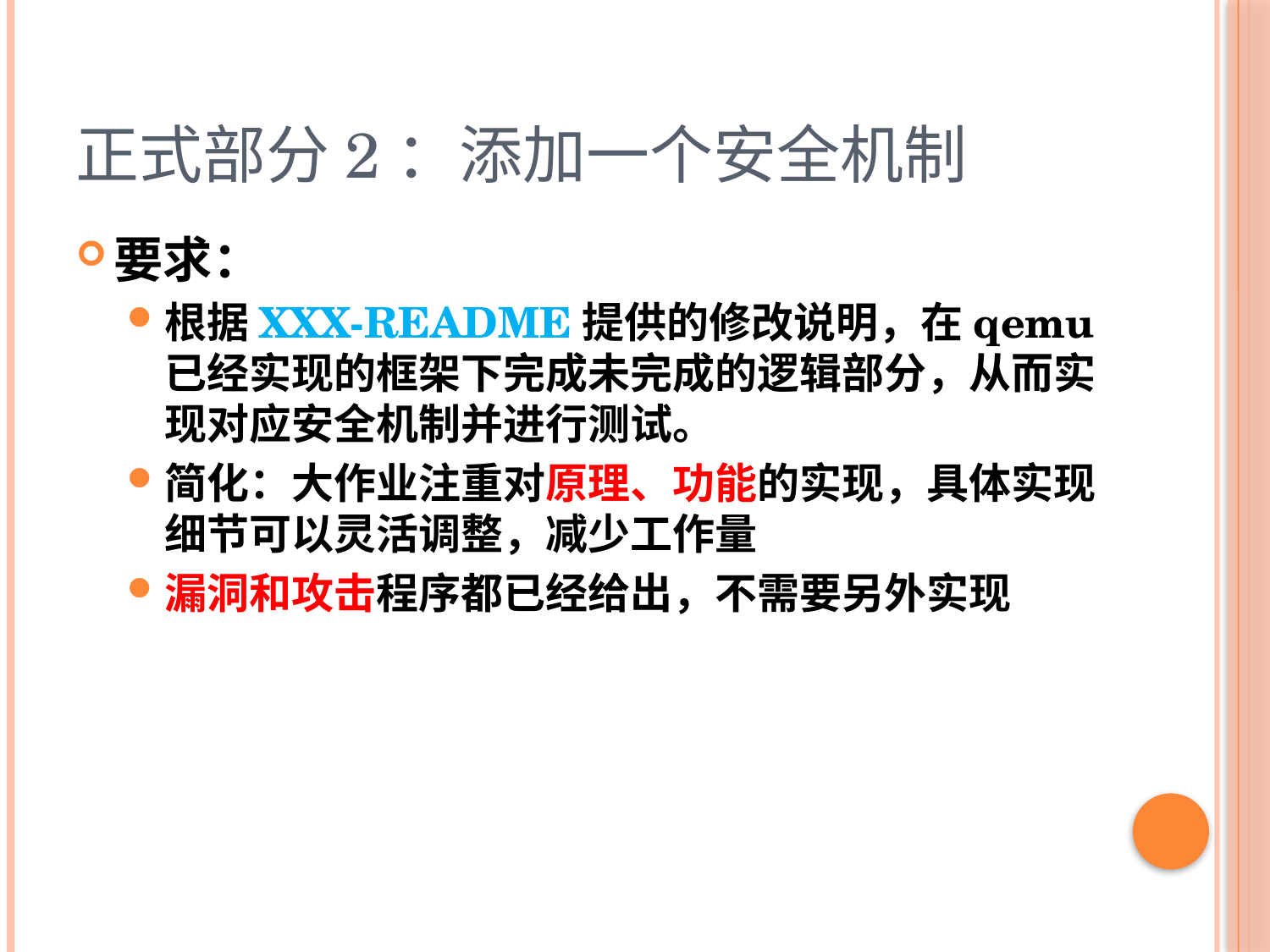

# 正式部分2：添加一个安全机制
要求：
根据XXX-README提供的修改说明，在qemu已经实现的框架下完成未完成的逻辑部分，从而实现对应安全机制并进行测试。
简化：大作业注重对原理、功能的实现，具体实现细节可以灵活调整，减少工作量
漏洞和攻击程序都已经给出，不需要另外实现